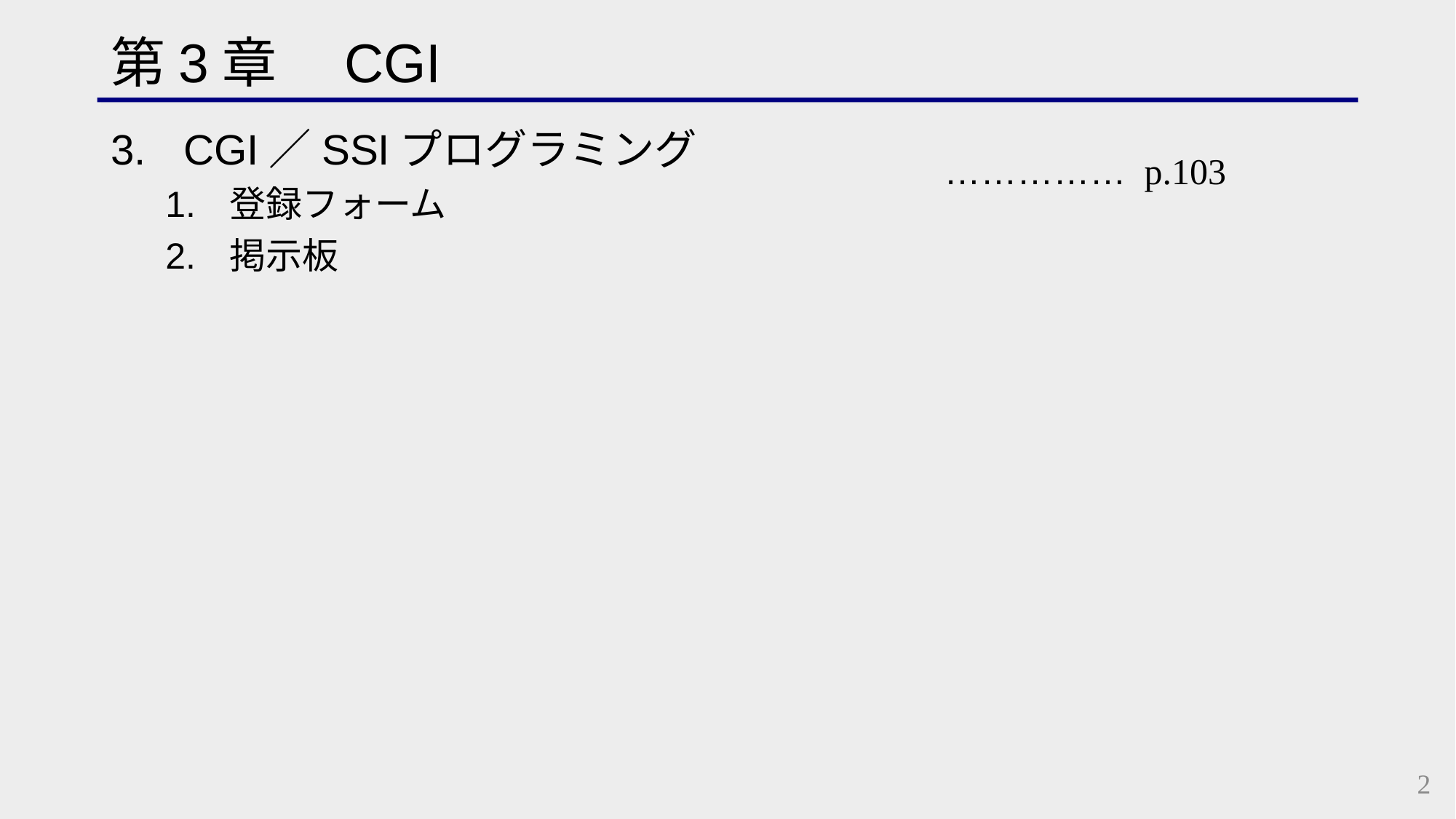

# 第3章　CGI
CGI／SSIプログラミング
登録フォーム
掲示板
……………  p.103
2